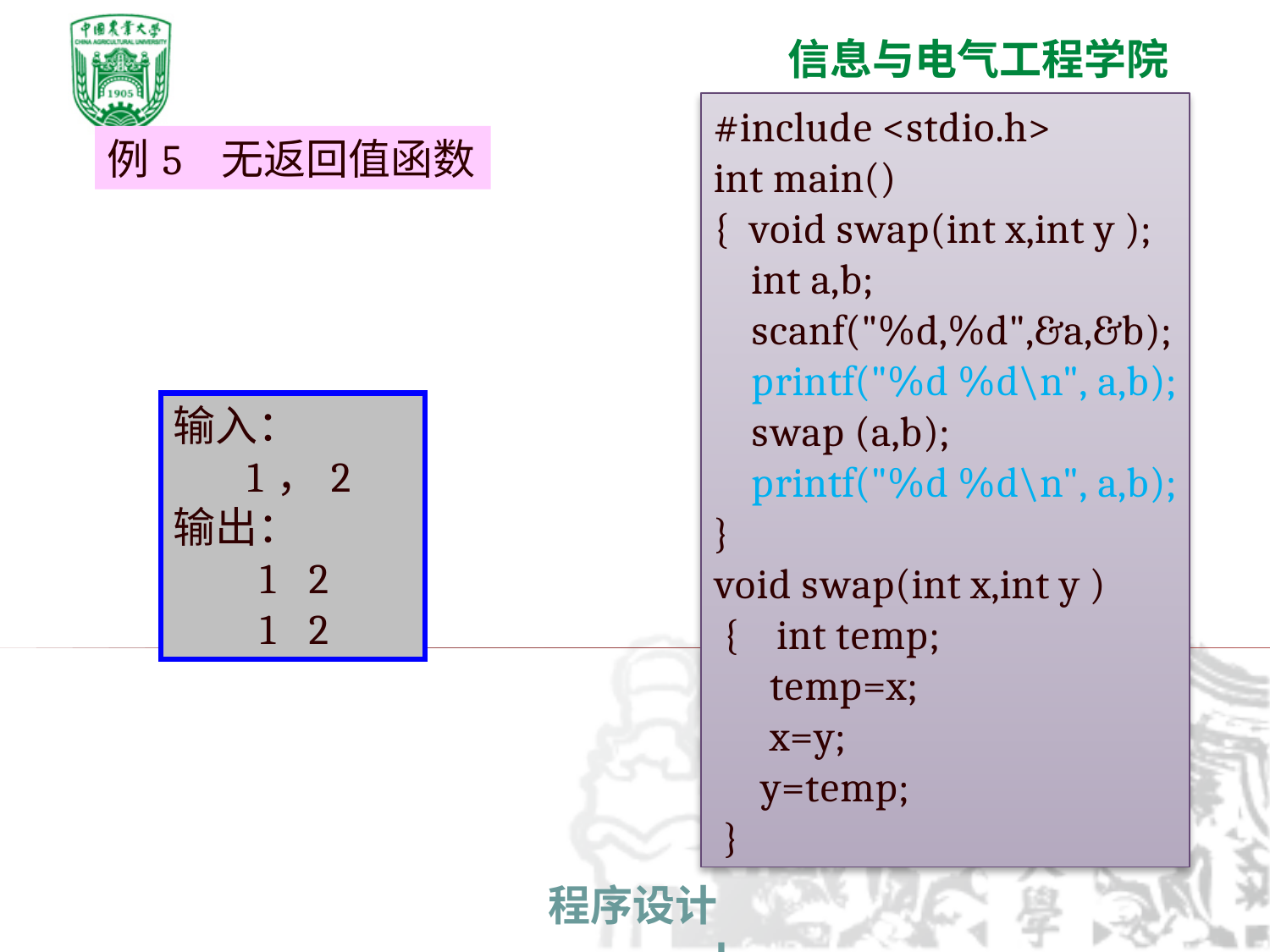

#include <stdio.h>
int main()
{  void swap(int x,int y );
    int a,b;
    scanf("%d,%d",&a,&b);
    printf("%d %d\n", a,b);
    swap (a,b);
    printf("%d %d\n", a,b);
}
void swap(int x,int y )
 {    int temp;
      temp=x;
      x=y;
     y=temp;
 }
例5   无返回值函数
输入：
 1，2
输出：
1   2
1   2